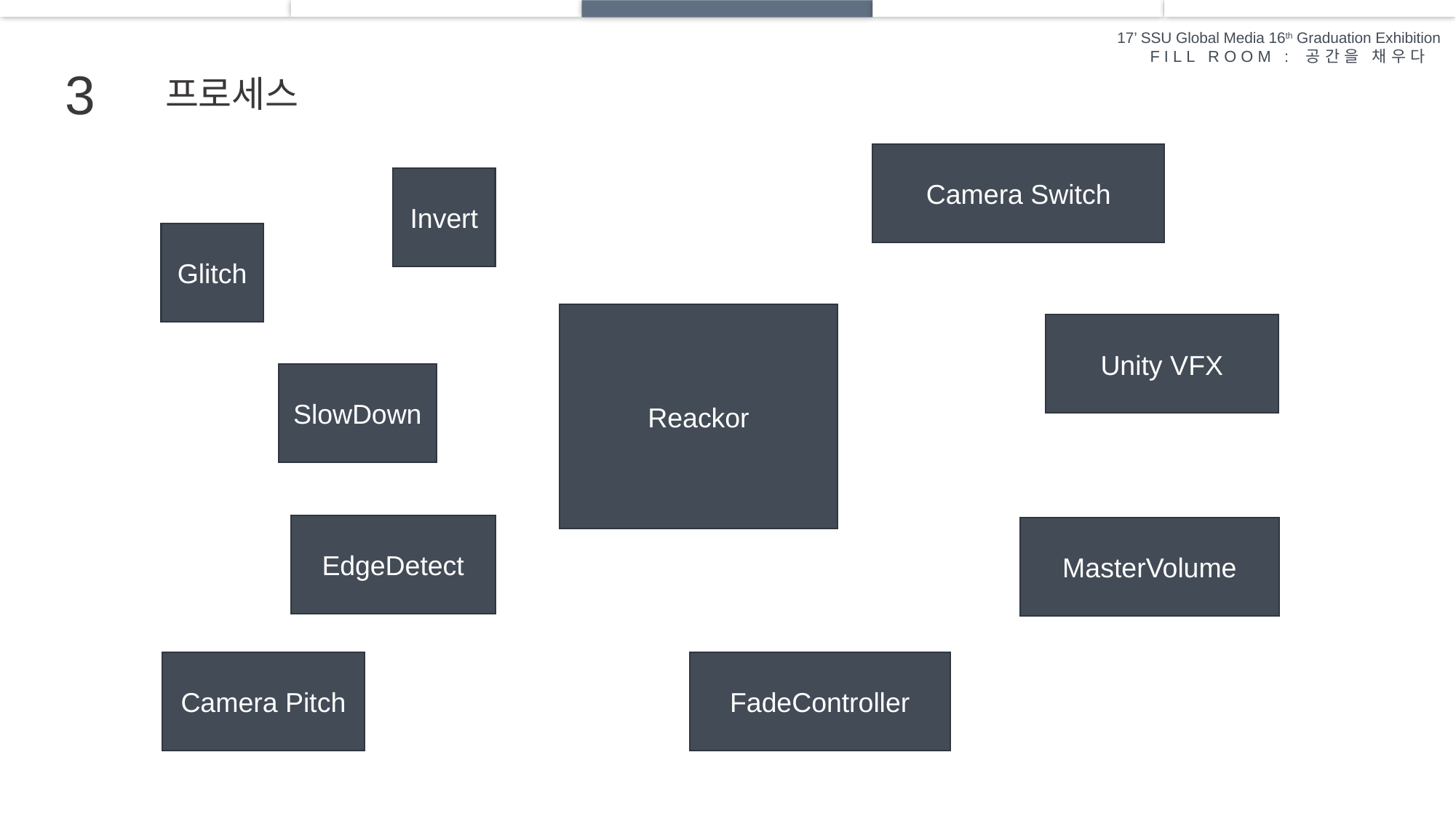

17’ SSU Global Media 16th Graduation Exhibition
FILL ROOM : 공간을 채우다
3
프로세스
Camera Switch
Invert
Glitch
Reackor
Unity VFX
SlowDown
EdgeDetect
MasterVolume
Camera Pitch
FadeController